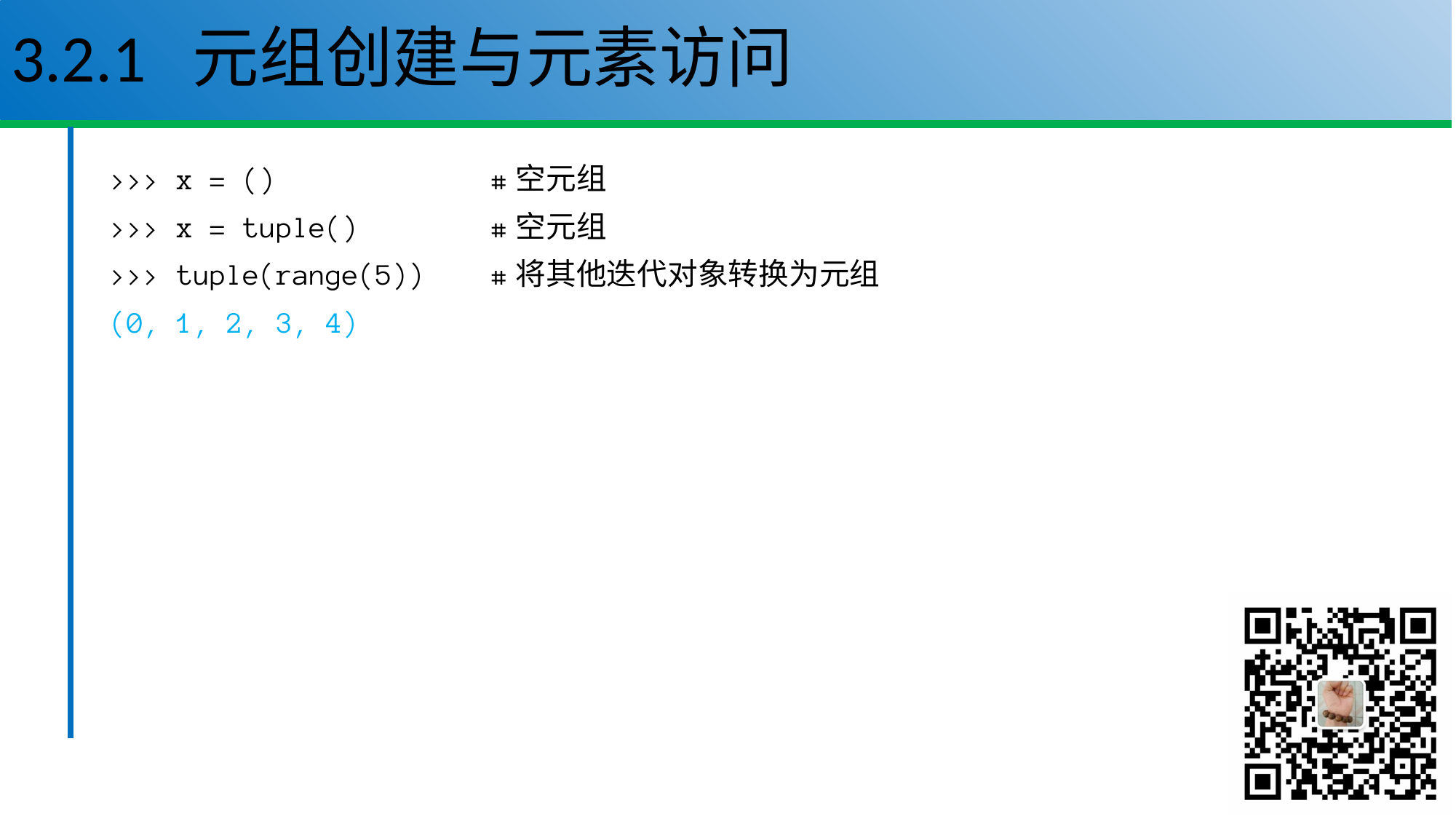

# 3.2.1  元组创建与元素访问
>>> x = ()             #空元组
>>> x = tuple()        #空元组
>>> tuple(range(5))    #将其他迭代对象转换为元组
(0, 1, 2, 3, 4)
45